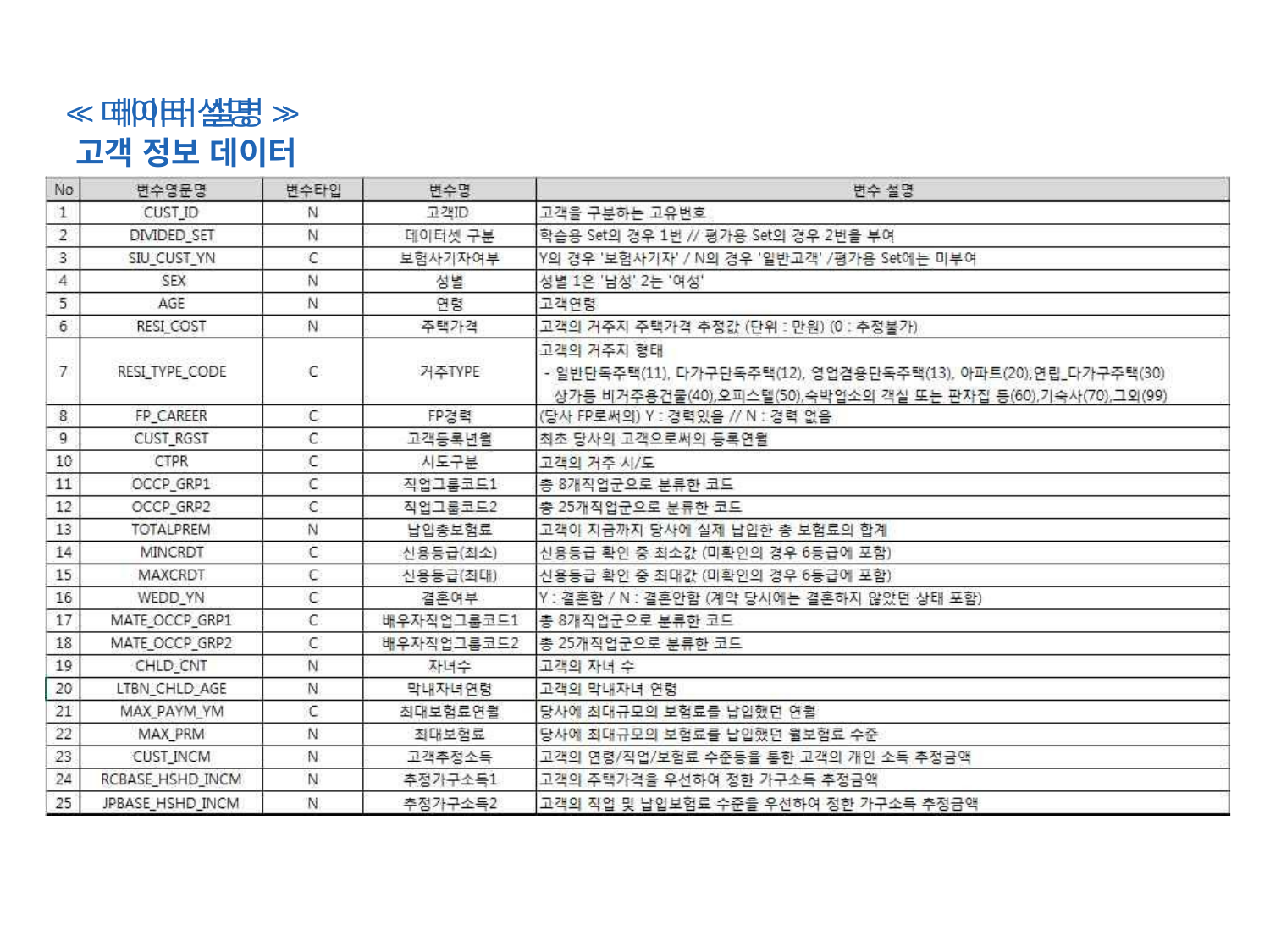

< 데이터 설명 >
고객 정보 데이터
< 데이터 설명 >